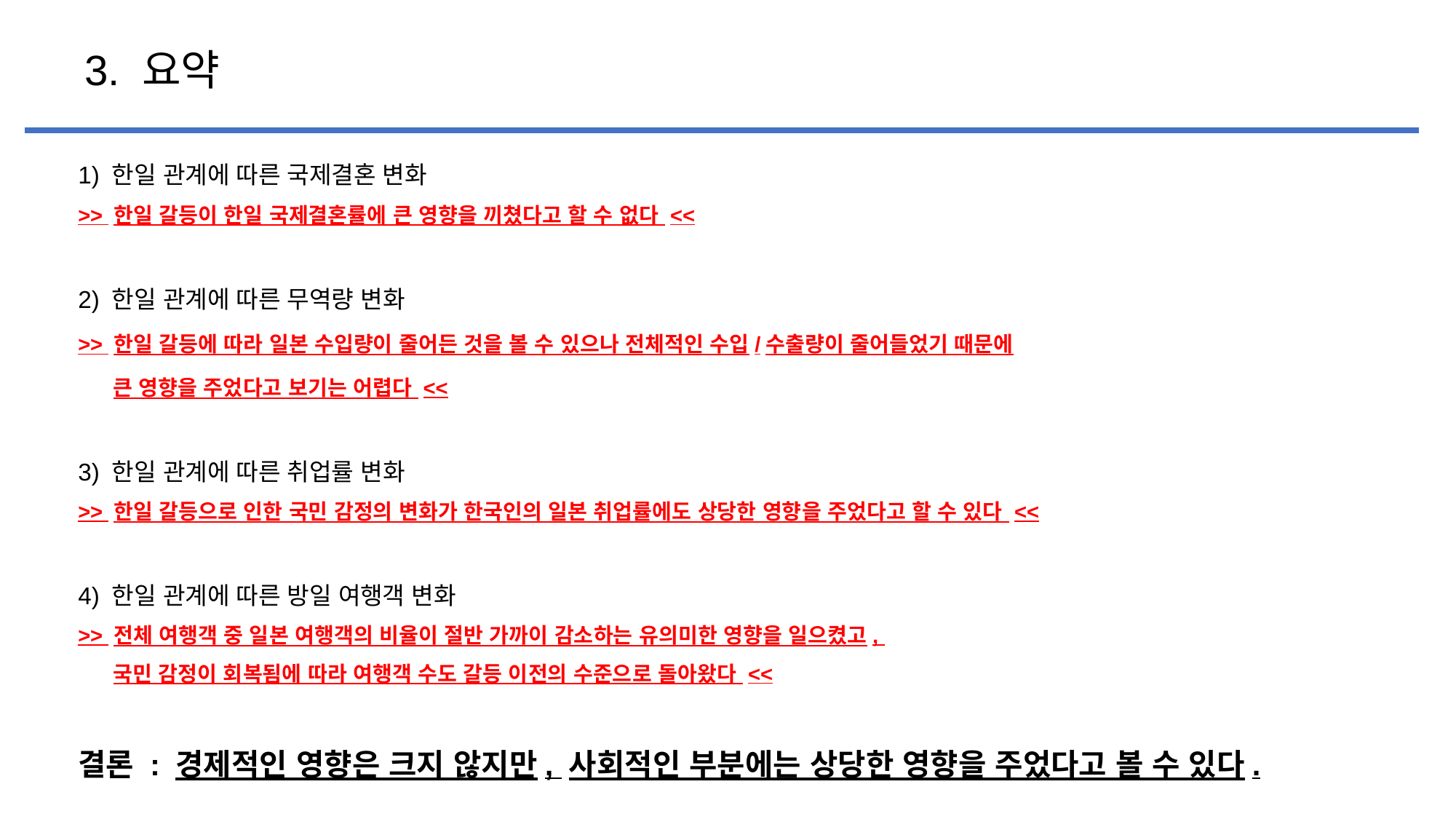

# 3. 요약
1) 한일 관계에 따른 국제결혼 변화
>> 한일 갈등이 한일 국제결혼률에 큰 영향을 끼쳤다고 할 수 없다 <<

2) 한일 관계에 따른 무역량 변화
>> 한일 갈등에 따라 일본 수입량이 줄어든 것을 볼 수 있으나 전체적인 수입/수출량이 줄어들었기 때문에
     큰 영향을 주었다고 보기는 어렵다 <<

3) 한일 관계에 따른 취업률 변화
>> 한일 갈등으로 인한 국민 감정의 변화가 한국인의 일본 취업률에도 상당한 영향을 주었다고 할 수 있다 <<

4) 한일 관계에 따른 방일 여행객 변화
>> 전체 여행객 중 일본 여행객의 비율이 절반 가까이 감소하는 유의미한 영향을 일으켰고,
     국민 감정이 회복됨에 따라 여행객 수도 갈등 이전의 수준으로 돌아왔다 <<

결론 : 경제적인 영향은 크지 않지만, 사회적인 부분에는 상당한 영향을 주었다고 볼 수 있다.